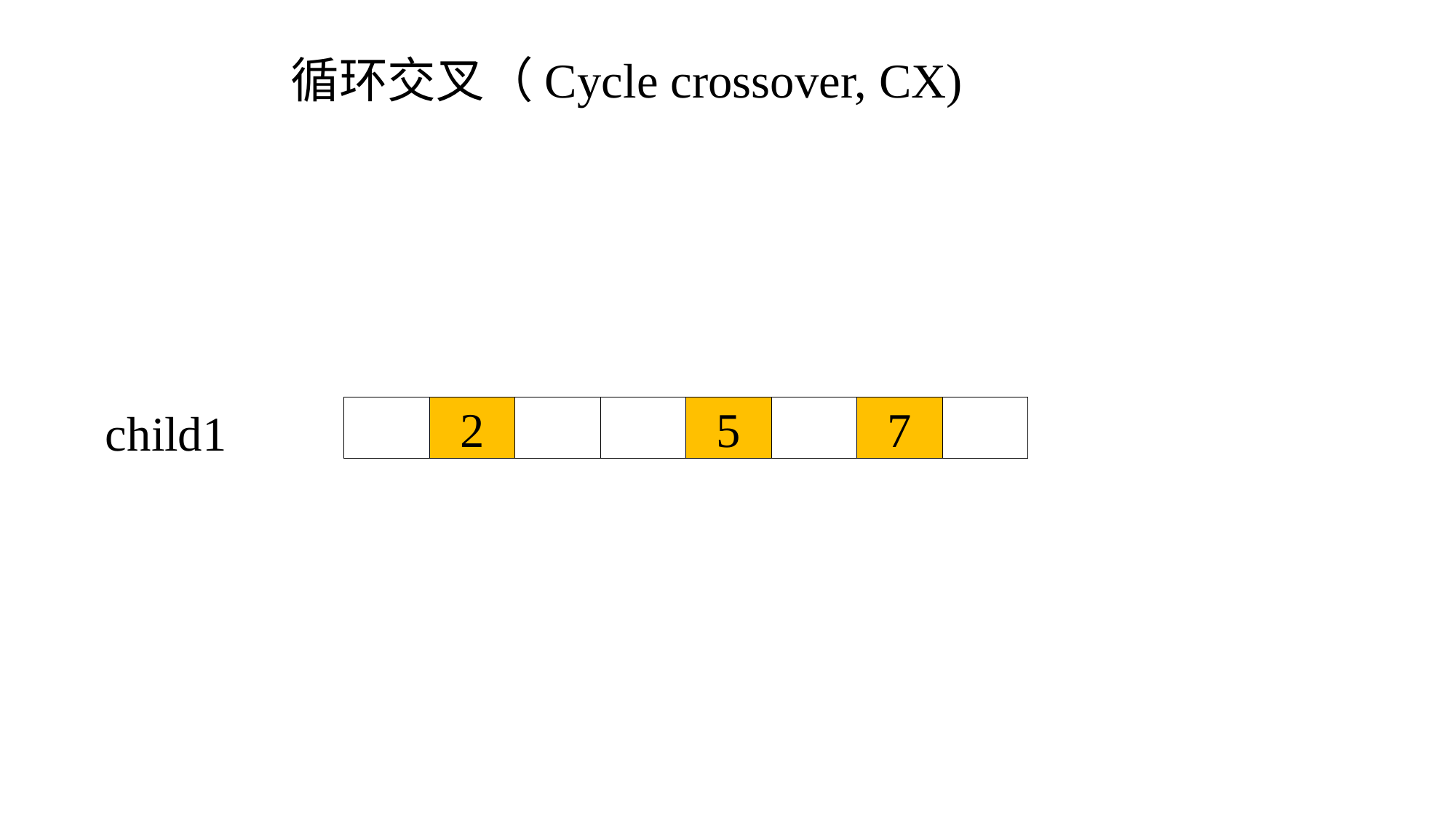

循环交叉（Cycle crossover, CX)
child1

2
2
2

5
5
5

7
7